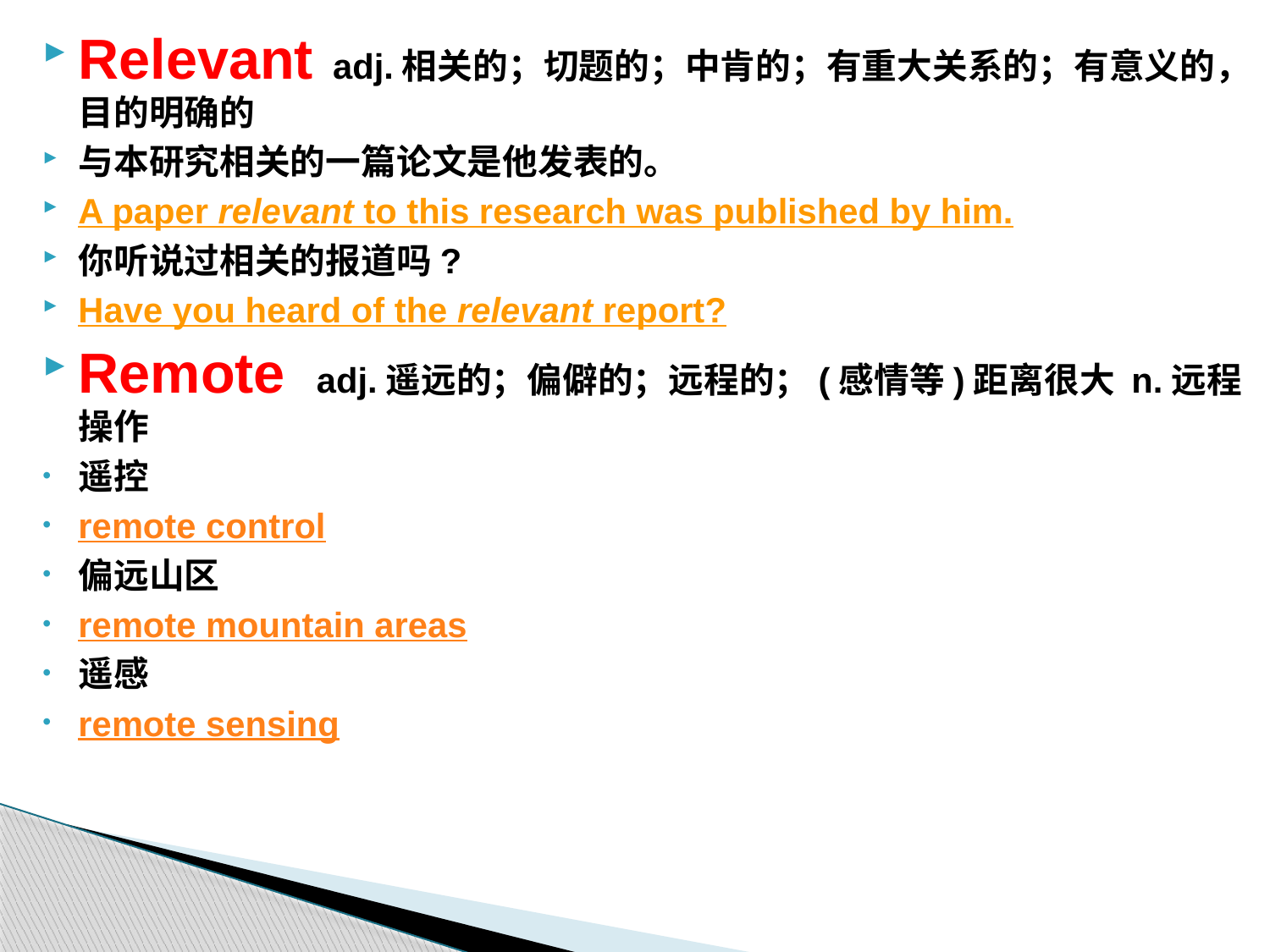

Relevant  adj.相关的；切题的；中肯的；有重大关系的；有意义的，目的明确的
与本研究相关的一篇论文是他发表的。
A paper relevant to this research was published by him.
你听说过相关的报道吗?
Have you heard of the relevant report?
Remote  adj.遥远的；偏僻的；远程的；(感情等)距离很大 n.远程操作
遥控
remote control
偏远山区
remote mountain areas
遥感
remote sensing